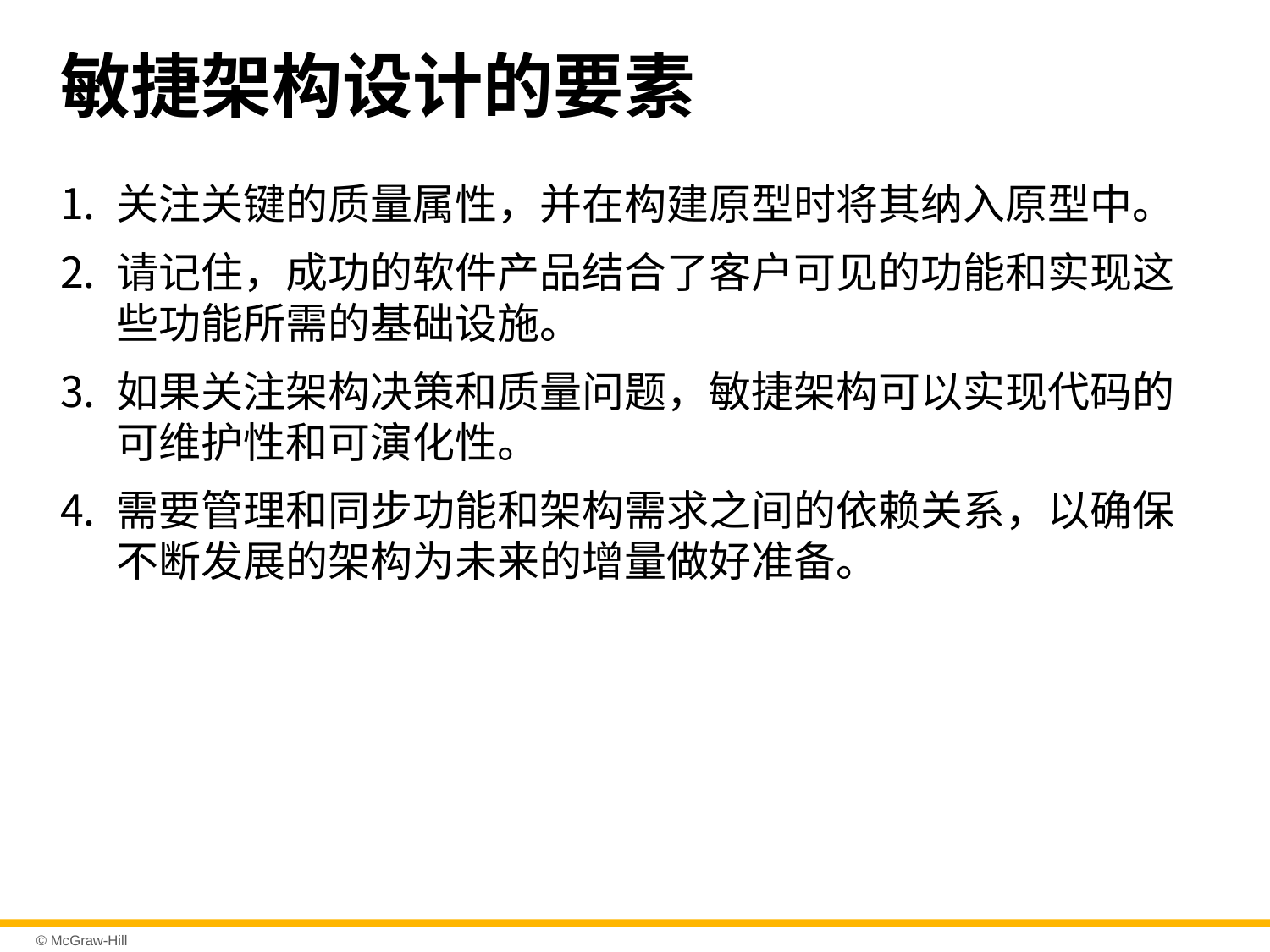

# 敏捷架构设计的要素
关注关键的质量属性，并在构建原型时将其纳入原型中。
请记住，成功的软件产品结合了客户可见的功能和实现这些功能所需的基础设施。
如果关注架构决策和质量问题，敏捷架构可以实现代码的可维护性和可演化性。
需要管理和同步功能和架构需求之间的依赖关系，以确保不断发展的架构为未来的增量做好准备。
12